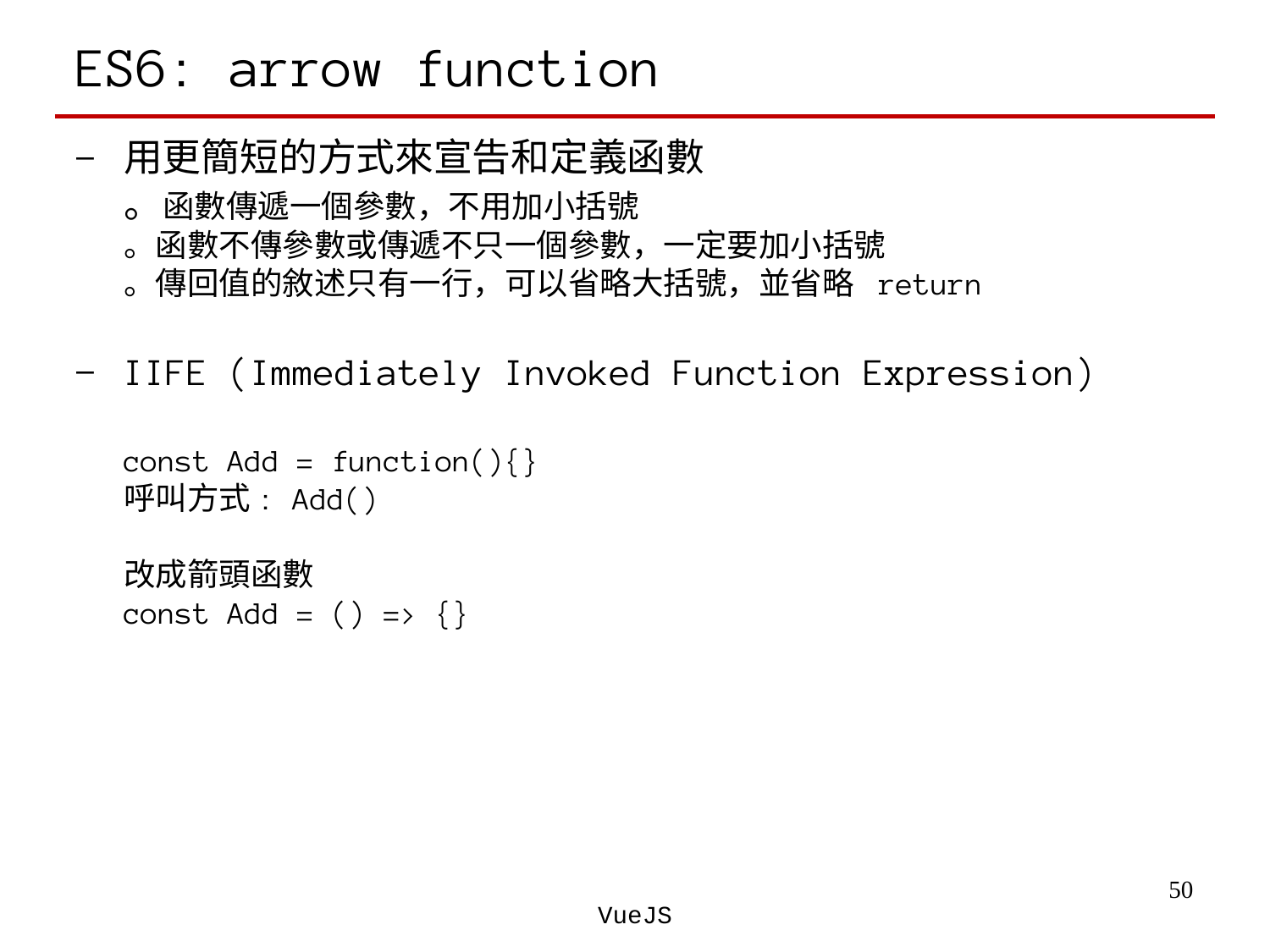

# ES6: arrow function
用更簡短的方式來宣告和定義函數
。函數傳遞一個參數，不用加小括號
。函數不傳參數或傳遞不只一個參數，一定要加小括號
。傳回值的敘述只有一行，可以省略大括號，並省略 return
IIFE (Immediately Invoked Function Expression)
const Add = function(){}
呼叫方式: Add()
改成箭頭函數
const Add = () => {}
50
VueJS